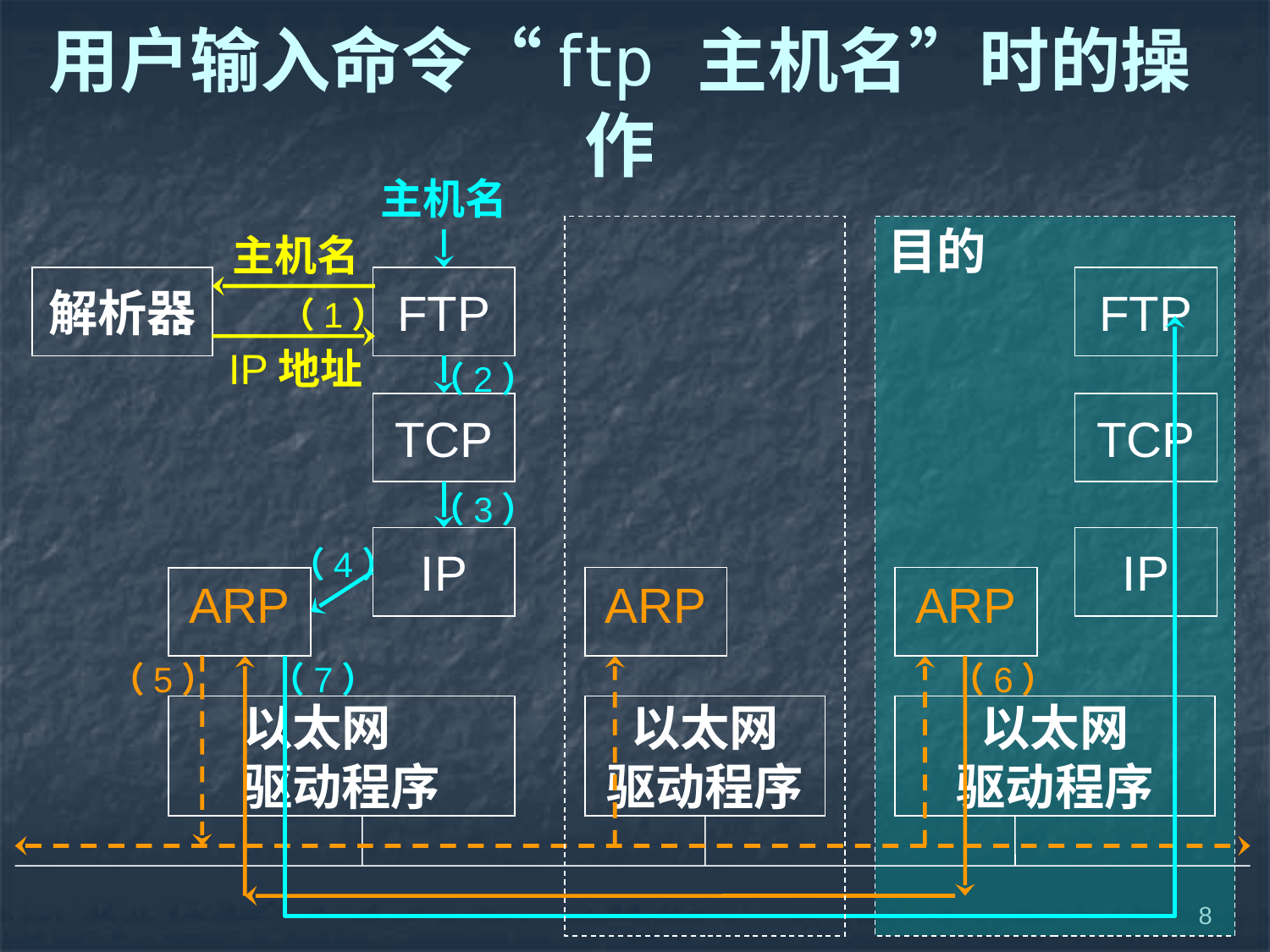

# 用户输入命令“ftp 主机名”时的操作
主机名
目的

主机名

（1）
解析器
FTP
FTP

（7）

IP地址
（2）
TCP
TCP
（3）
IP
IP
（4）
ARP
ARP
ARP
（5）

（6）

以太网
驱动程序
以太网
驱动程序
以太网
驱动程序

8